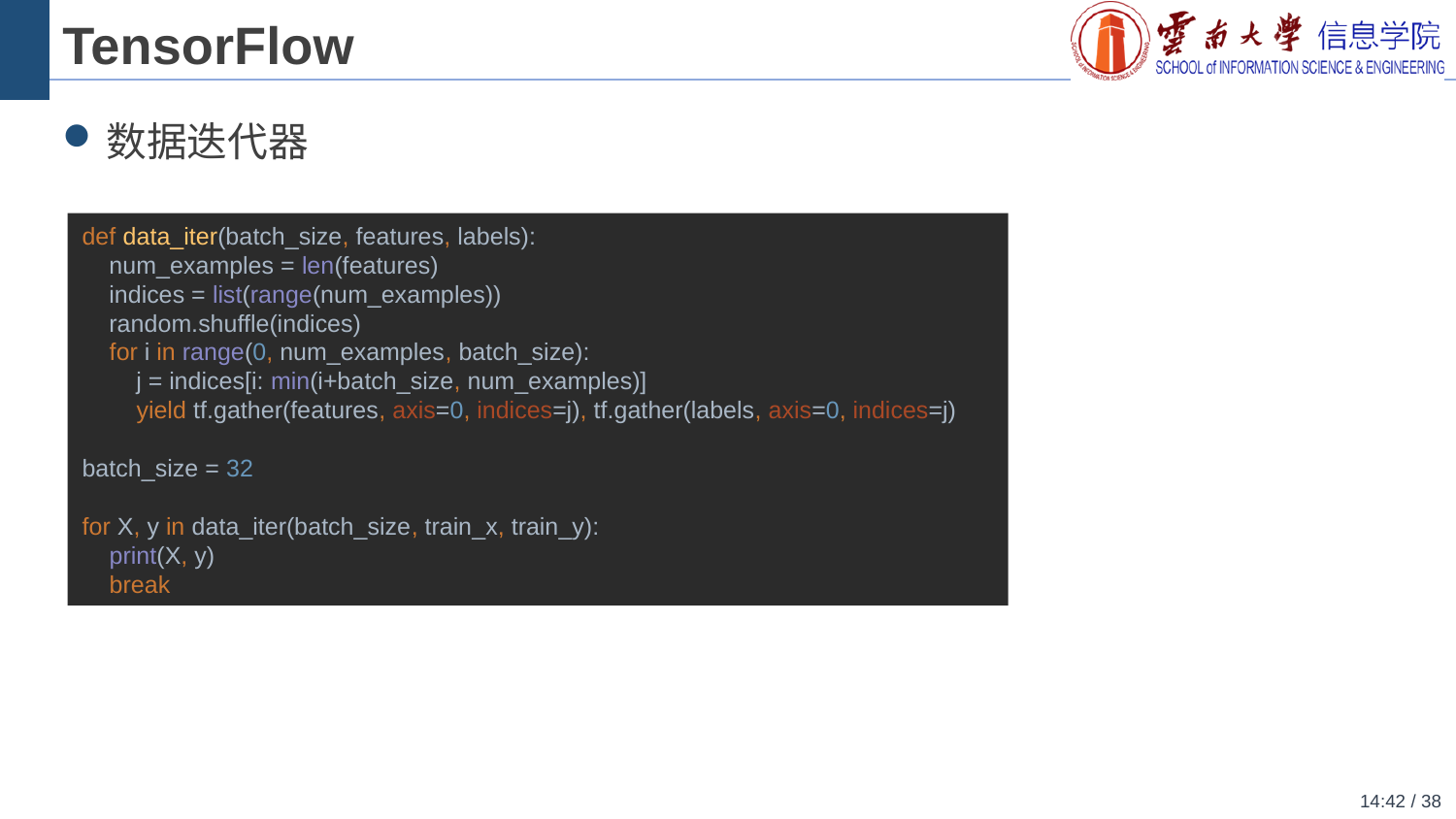

# TensorFlow
数据迭代器
def data_iter(batch_size, features, labels):
    num_examples = len(features)
    indices = list(range(num_examples))
    random.shuffle(indices)
    for i in range(0, num_examples, batch_size):
        j = indices[i: min(i+batch_size, num_examples)]
        yield tf.gather(features, axis=0, indices=j), tf.gather(labels, axis=0, indices=j)
batch_size = 32
for X, y in data_iter(batch_size, train_x, train_y):
    print(X, y)
    break